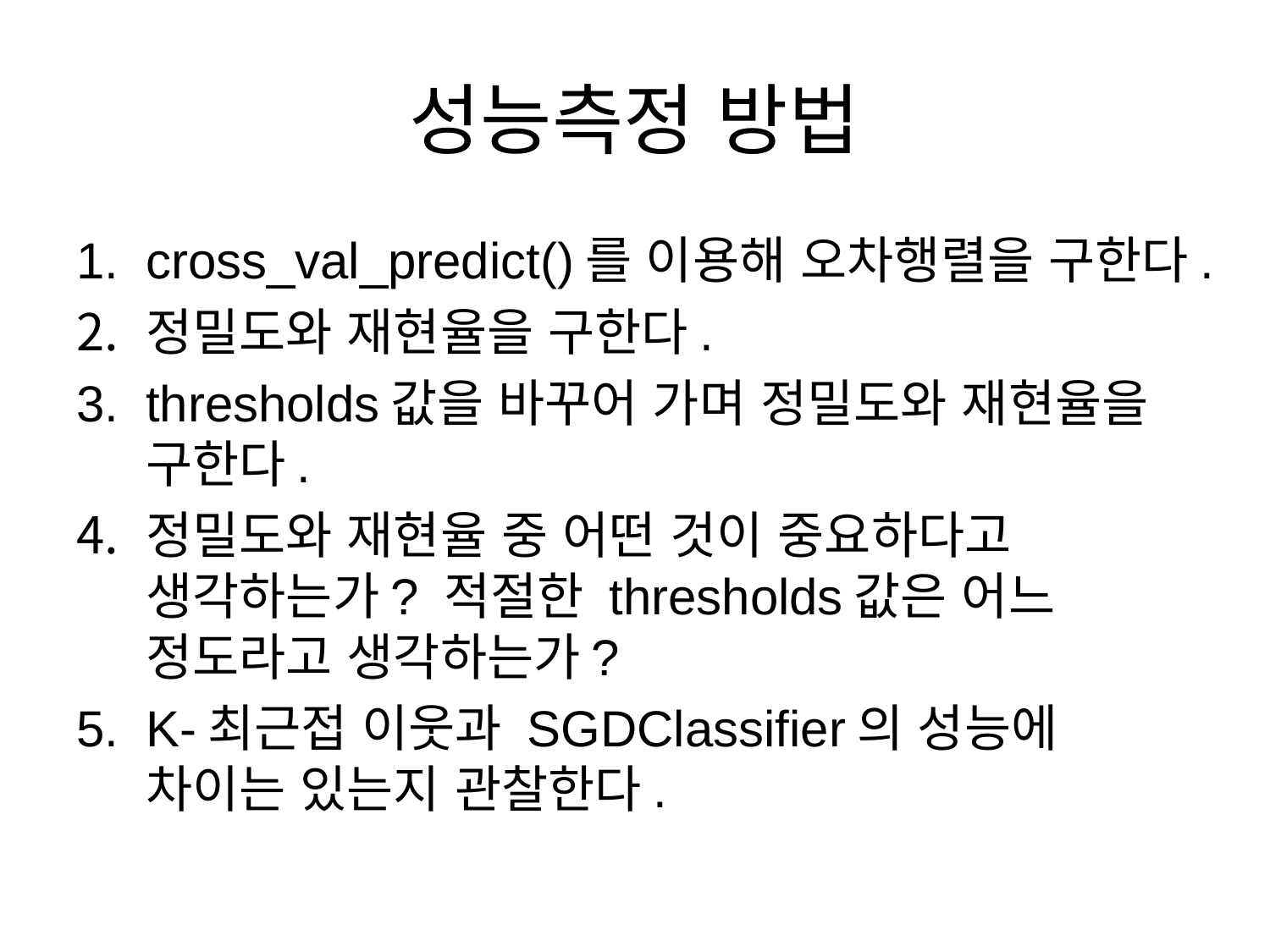

# 성능측정 방법
cross_val_predict()를 이용해 오차행렬을 구한다.
정밀도와 재현율을 구한다.
thresholds값을 바꾸어 가며 정밀도와 재현율을 구한다.
정밀도와 재현율 중 어떤 것이 중요하다고 생각하는가? 적절한 thresholds값은 어느 정도라고 생각하는가?
K-최근접 이웃과 SGDClassifier의 성능에 차이는 있는지 관찰한다.